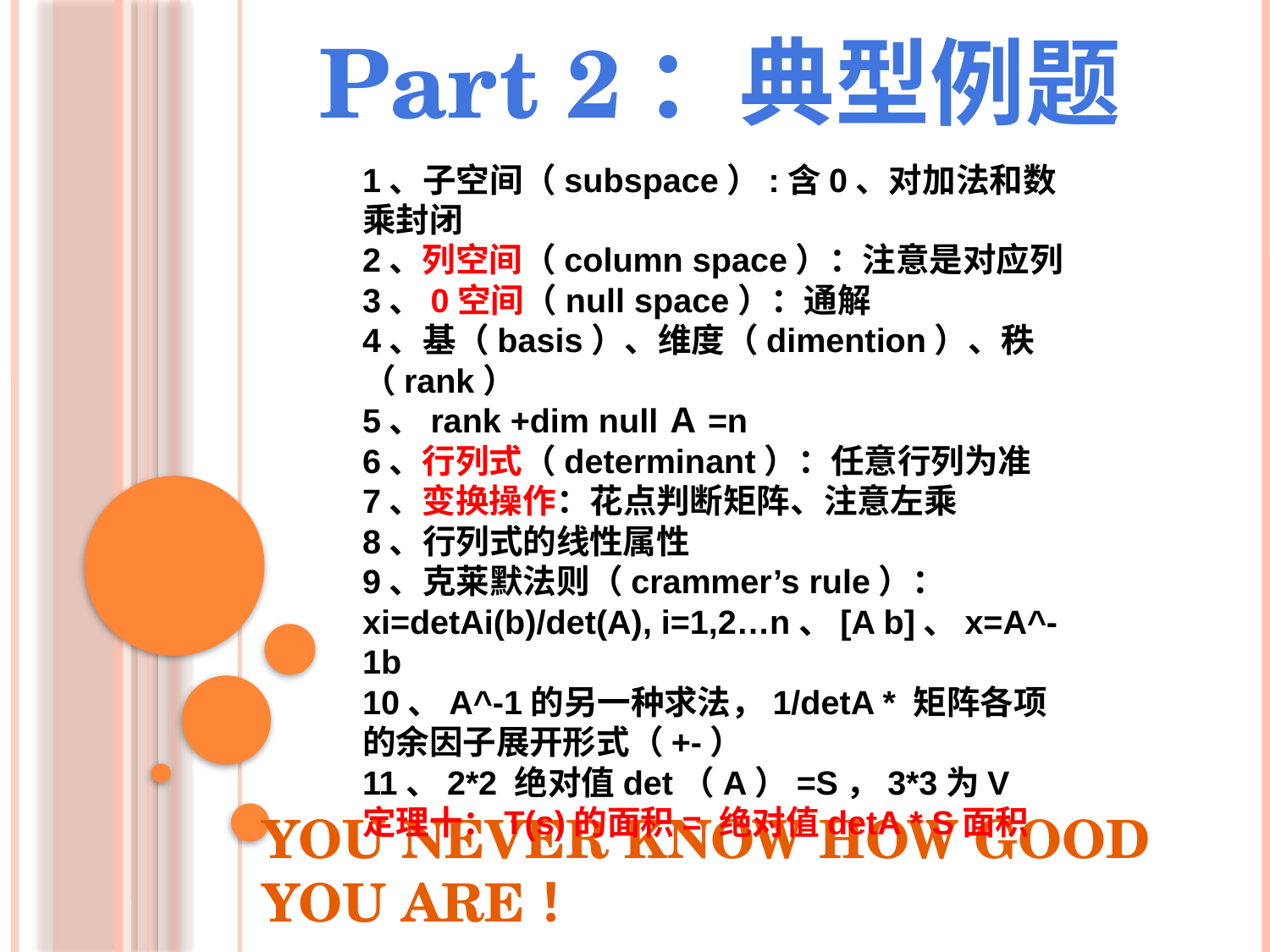

Part 2：典型例题
1、子空间（subspace）:含0、对加法和数乘封闭
2、列空间（column space）：注意是对应列
3、0空间（null space）：通解
4、基（basis）、维度（dimention）、秩（rank）
5、rank +dim nullＡ=n
6、行列式（determinant）：任意行列为准
7、变换操作：花点判断矩阵、注意左乘
8、行列式的线性属性
9、克莱默法则（crammer’s rule）：xi=detAi(b)/det(A), i=1,2…n、[A b]、x=A^-1b
10、A^-1的另一种求法，1/detA * 矩阵各项的余因子展开形式（+-）
11、2*2 绝对值det（A）=S，3*3为V
定理十：T(s)的面积= 绝对值detA * S面积
# You never know how good you are！